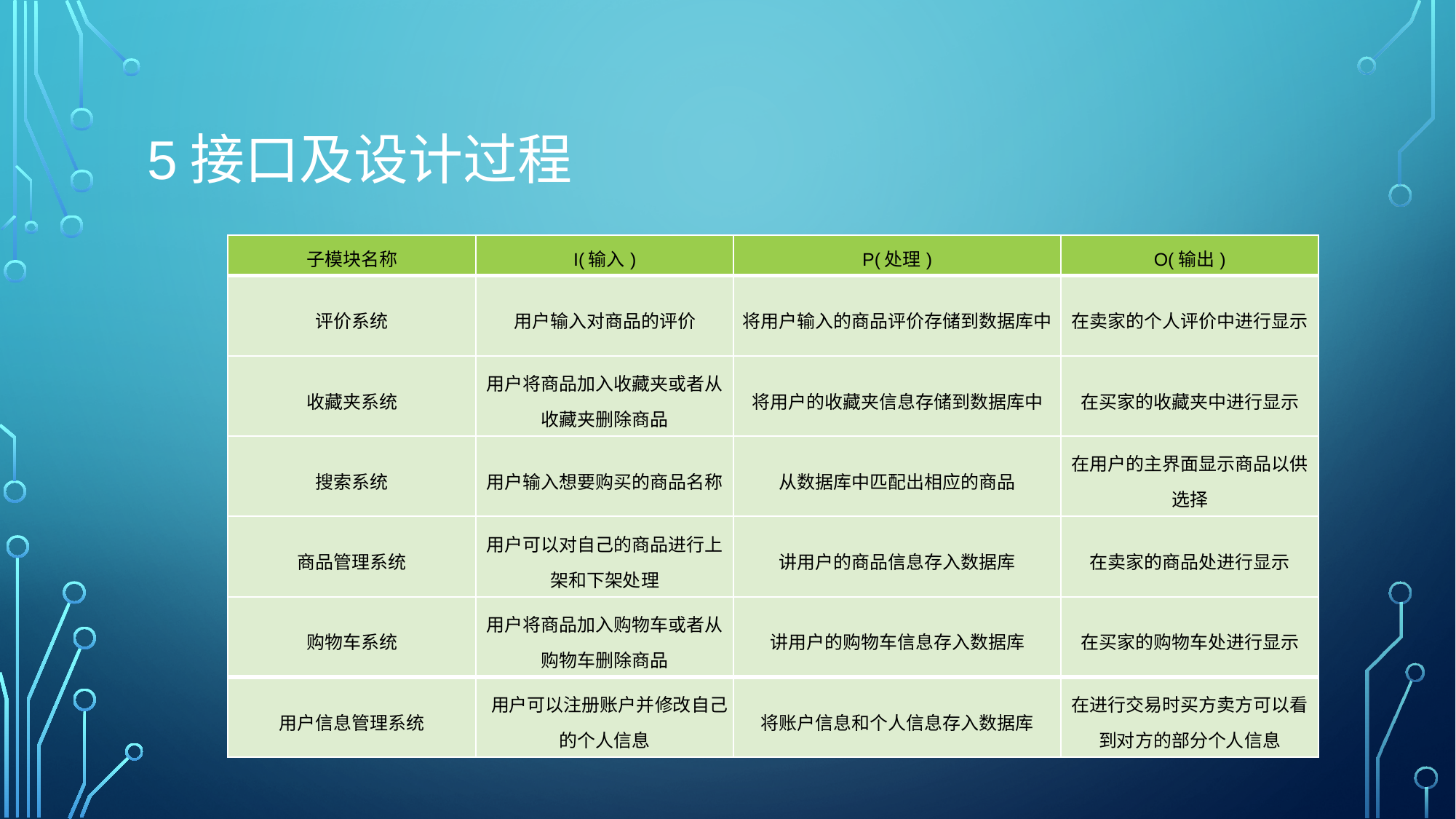

# 5接口及设计过程
| 子模块名称 | I(输入) | P(处理) | O(输出) |
| --- | --- | --- | --- |
| 评价系统 | 用户输入对商品的评价 | 将用户输入的商品评价存储到数据库中 | 在卖家的个人评价中进行显示 |
| 收藏夹系统 | 用户将商品加入收藏夹或者从收藏夹删除商品 | 将用户的收藏夹信息存储到数据库中 | 在买家的收藏夹中进行显示 |
| 搜索系统 | 用户输入想要购买的商品名称 | 从数据库中匹配出相应的商品 | 在用户的主界面显示商品以供选择 |
| 商品管理系统 | 用户可以对自己的商品进行上架和下架处理 | 讲用户的商品信息存入数据库 | 在卖家的商品处进行显示 |
| 购物车系统 | 用户将商品加入购物车或者从购物车删除商品 | 讲用户的购物车信息存入数据库 | 在买家的购物车处进行显示 |
| 用户信息管理系统 | 用户可以注册账户并修改自己的个人信息 | 将账户信息和个人信息存入数据库 | 在进行交易时买方卖方可以看到对方的部分个人信息 |